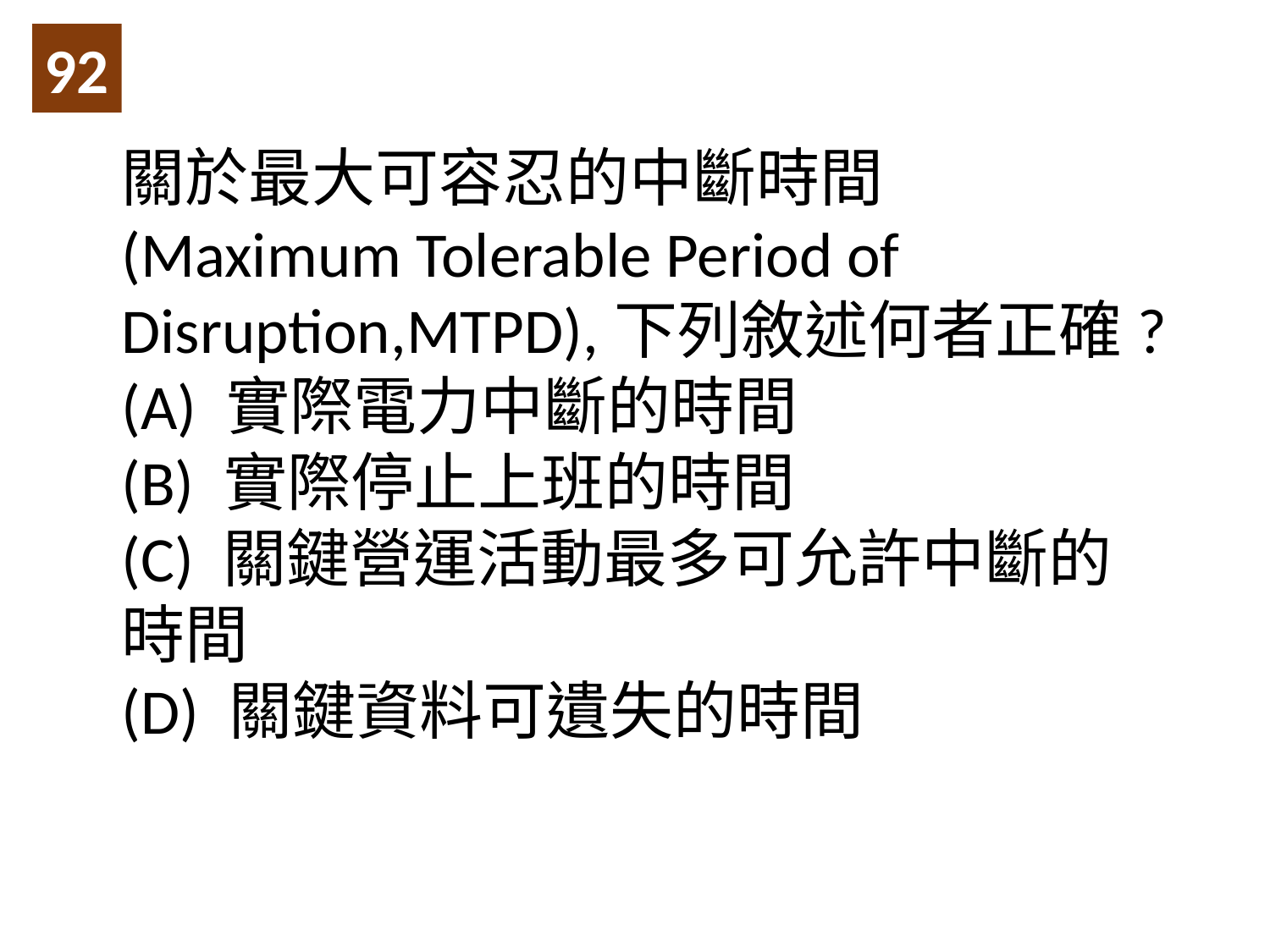

92
關於最大可容忍的中斷時間(Maximum Tolerable Period of Disruption,MTPD),下列敘述何者正確?
(A) 實際電力中斷的時間
(B) 實際停止上班的時間
(C) 關鍵營運活動最多可允許中斷的時間
(D) 關鍵資料可遺失的時間